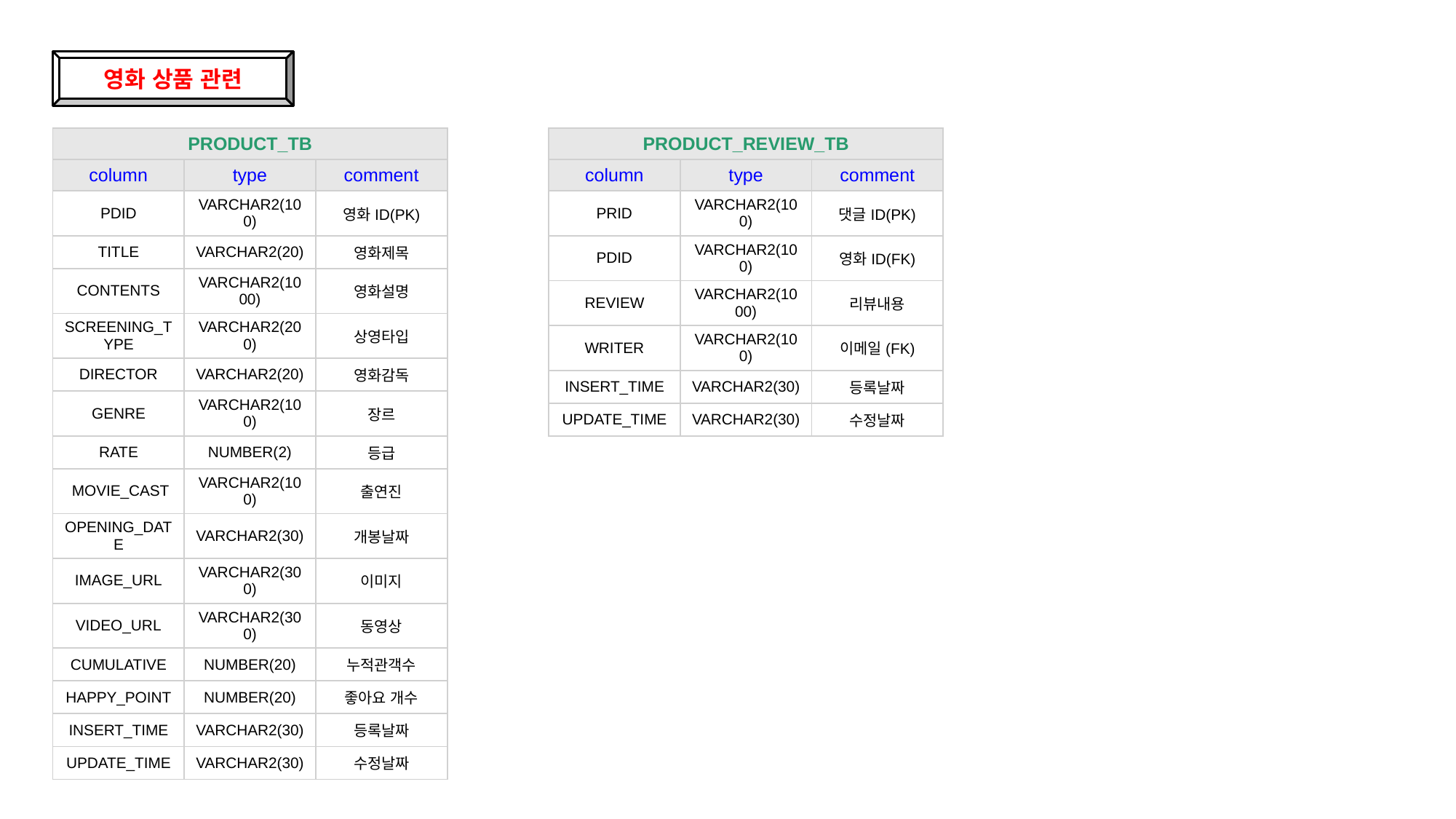

영화 상품 관련
| PRODUCT\_TB |  |  |
| --- | --- | --- |
| column | type | comment |
| PDID | VARCHAR2(100) | 영화ID(PK) |
| TITLE | VARCHAR2(20) | 영화제목 |
| CONTENTS | VARCHAR2(1000) | 영화설명 |
| SCREENING\_TYPE | VARCHAR2(200) | 상영타입 |
| DIRECTOR | VARCHAR2(20) | 영화감독 |
| GENRE | VARCHAR2(100) | 장르 |
| RATE | NUMBER(2) | 등급 |
| MOVIE\_CAST | VARCHAR2(100) | 출연진 |
| OPENING\_DATE | VARCHAR2(30) | 개봉날짜 |
| IMAGE\_URL | VARCHAR2(300) | 이미지 |
| VIDEO\_URL | VARCHAR2(300) | 동영상 |
| CUMULATIVE | NUMBER(20) | 누적관객수 |
| HAPPY\_POINT | NUMBER(20) | 좋아요 개수 |
| INSERT\_TIME | VARCHAR2(30) | 등록날짜 |
| UPDATE\_TIME | VARCHAR2(30) | 수정날짜 |
| PRODUCT\_REVIEW\_TB |  |  |
| --- | --- | --- |
| column | type | comment |
| PRID | VARCHAR2(100) | 댓글ID(PK) |
| PDID | VARCHAR2(100) | 영화ID(FK) |
| REVIEW | VARCHAR2(1000) | 리뷰내용 |
| WRITER | VARCHAR2(100) | 이메일(FK) |
| INSERT\_TIME | VARCHAR2(30) | 등록날짜 |
| UPDATE\_TIME | VARCHAR2(30) | 수정날짜 |